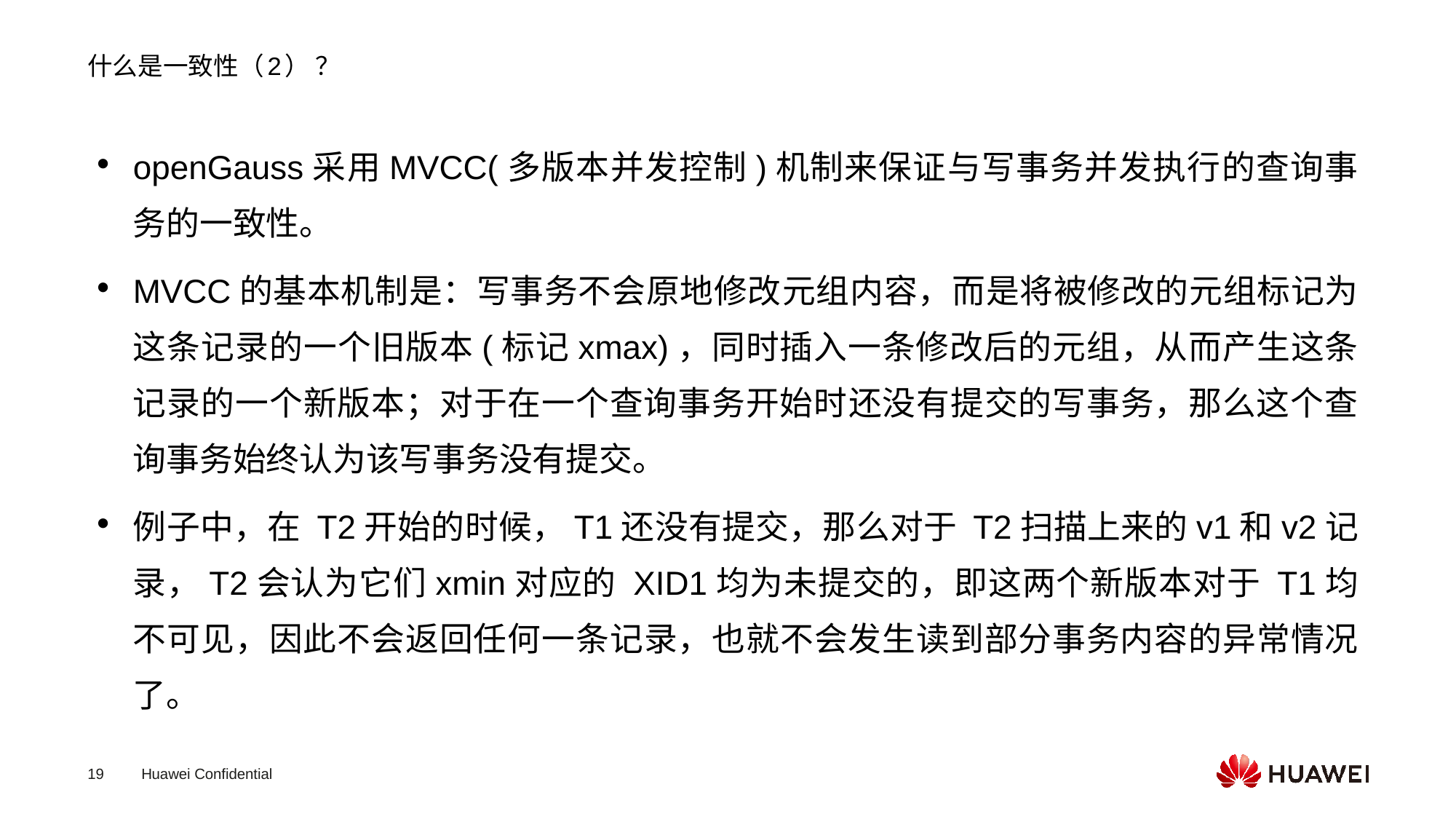

# 什么是一致性（2） ？
openGauss采用MVCC(多版本并发控制)机制来保证与写事务并发执行的查询事务的一致性。
MVCC的基本机制是：写事务不会原地修改元组内容，而是将被修改的元组标记为这条记录的一个旧版本(标记xmax)，同时插入一条修改后的元组，从而产生这条记录的一个新版本；对于在一个查询事务开始时还没有提交的写事务，那么这个查询事务始终认为该写事务没有提交。
例子中，在 T2开始的时候，T1还没有提交，那么对于 T2扫描上来的v1和v2记录，T2会认为它们xmin对应的 XID1均为未提交的，即这两个新版本对于 T1均不可见，因此不会返回任何一条记录，也就不会发生读到部分事务内容的异常情况了。